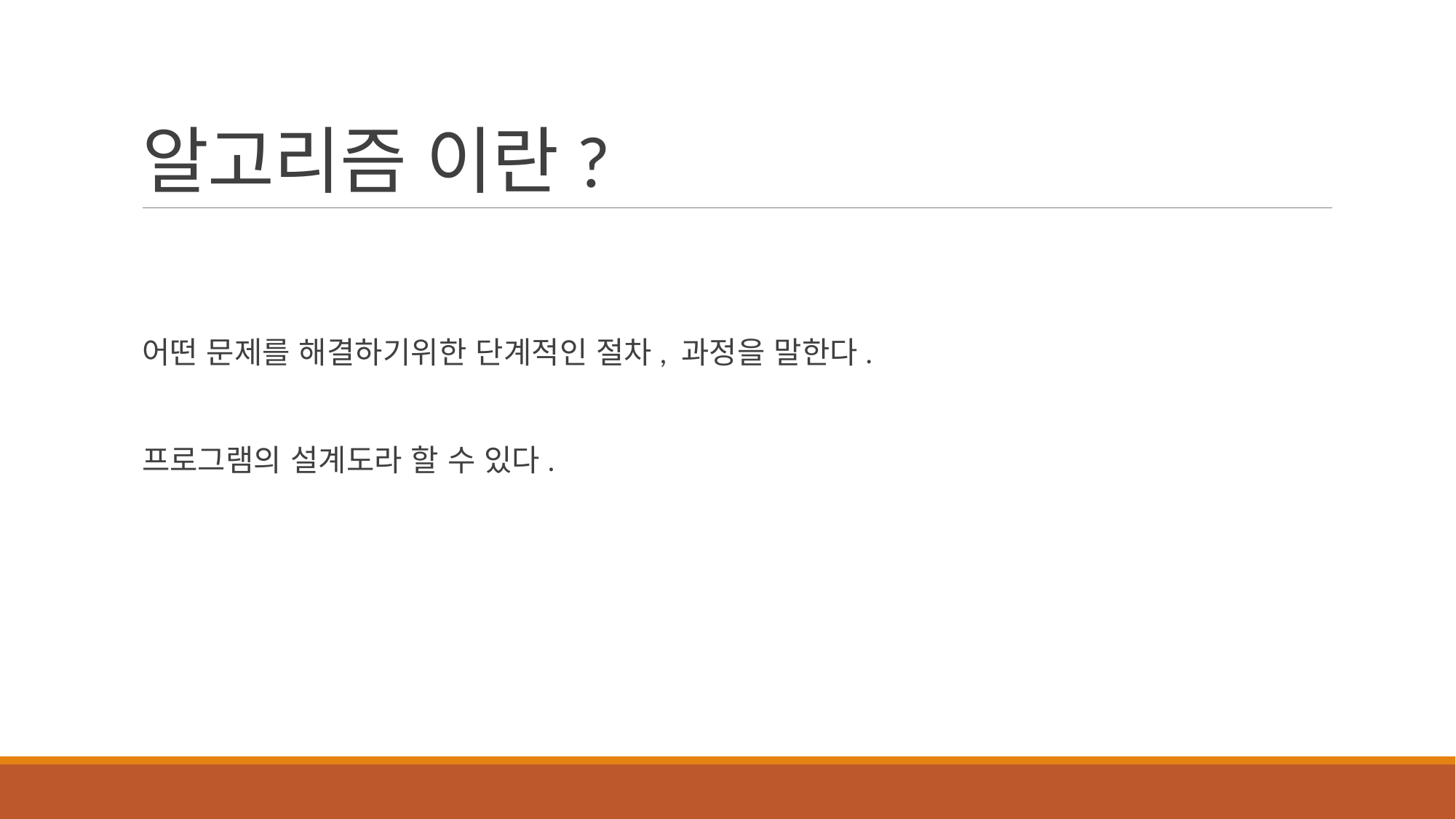

# 알고리즘 이란?

어떤 문제를 해결하기위한 단계적인 절차, 과정을 말한다.

프로그램의 설계도라 할 수 있다.